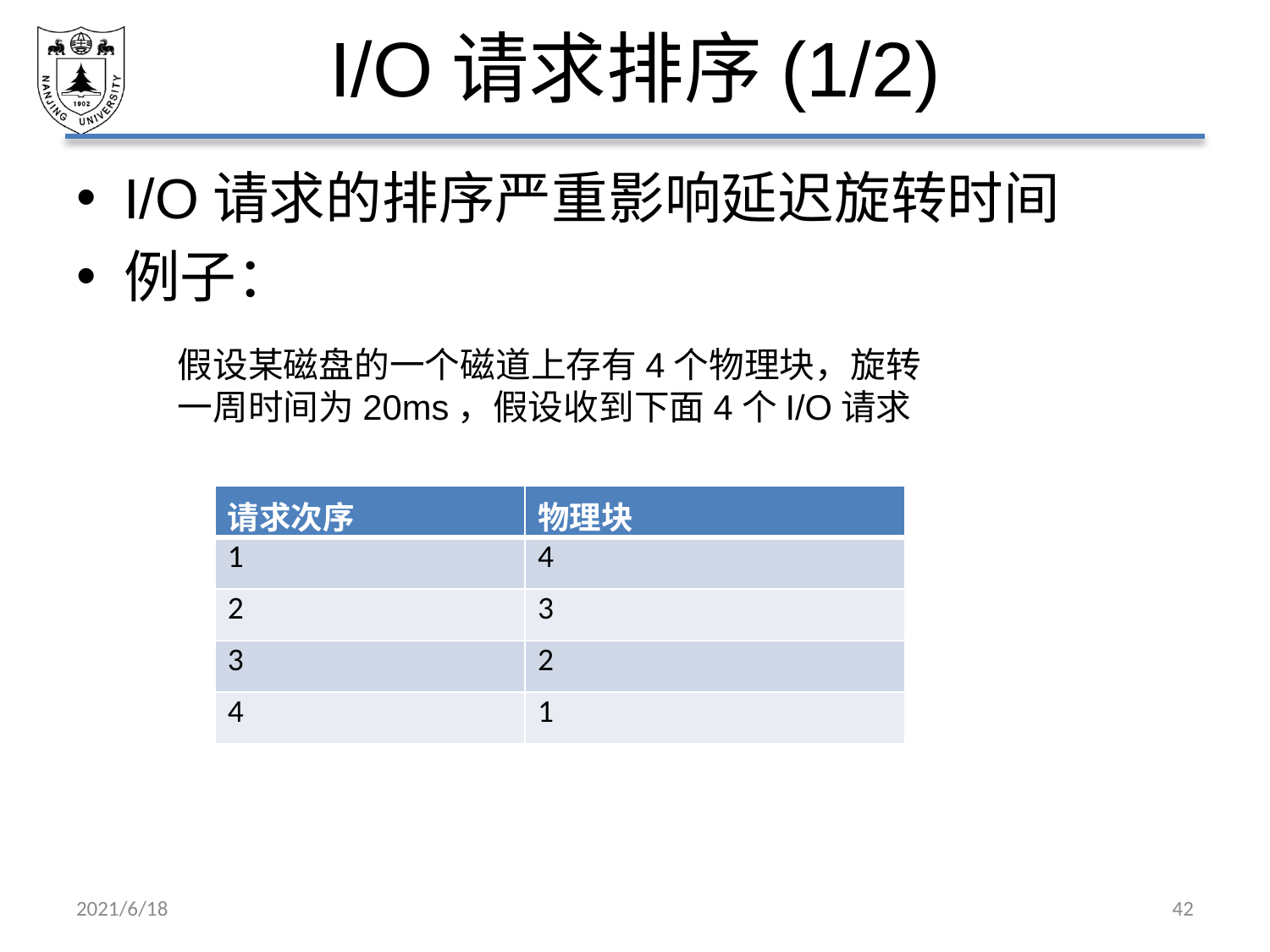

# I/O请求排序(1/2)
I/O请求的排序严重影响延迟旋转时间
例子：
假设某磁盘的一个磁道上存有4个物理块，旋转一周时间为20ms，假设收到下面4个I/O请求
| 请求次序 | 物理块 |
| --- | --- |
| 1 | 4 |
| 2 | 3 |
| 3 | 2 |
| 4 | 1 |
2021/6/18
42